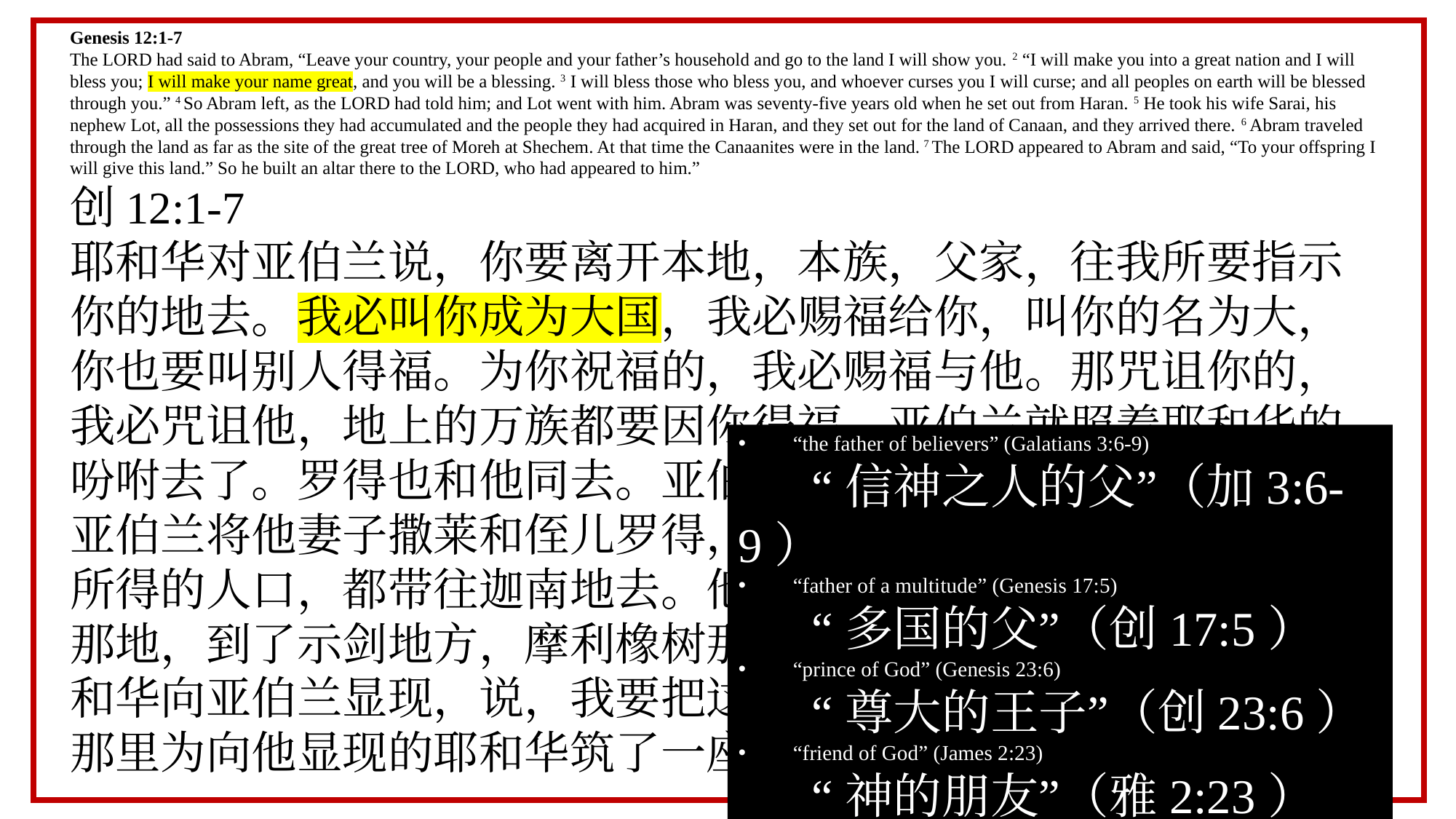

Genesis 12:1-7
The LORD had said to Abram, “Leave your country, your people and your father’s household and go to the land I will show you. 2 “I will make you into a great nation and I will bless you; I will make your name great, and you will be a blessing. 3 I will bless those who bless you, and whoever curses you I will curse; and all peoples on earth will be blessed through you.” 4 So Abram left, as the LORD had told him; and Lot went with him. Abram was seventy-five years old when he set out from Haran. 5 He took his wife Sarai, his nephew Lot, all the possessions they had accumulated and the people they had acquired in Haran, and they set out for the land of Canaan, and they arrived there. 6 Abram traveled through the land as far as the site of the great tree of Moreh at Shechem. At that time the Canaanites were in the land. 7 The LORD appeared to Abram and said, “To your offspring I will give this land.” So he built an altar there to the LORD, who had appeared to him.”
创12:1-7
耶和华对亚伯兰说，你要离开本地，本族，父家，往我所要指示你的地去。我必叫你成为大国，我必赐福给你，叫你的名为大，你也要叫别人得福。为你祝福的，我必赐福与他。那咒诅你的，我必咒诅他，地上的万族都要因你得福。亚伯兰就照着耶和华的吩咐去了。罗得也和他同去。亚伯兰出哈兰的时候，年七十五岁。亚伯兰将他妻子撒莱和侄儿罗得，连他们在哈兰所积蓄的财物，所得的人口，都带往迦南地去。他们就到了迦南地。亚伯兰经过那地，到了示剑地方，摩利橡树那里。那时迦南人住在那地。耶和华向亚伯兰显现，说，我要把这地赐给你的后裔。亚伯兰就在那里为向他显现的耶和华筑了一座坛。
“the father of believers” (Galatians 3:6-9)
      “信神之人的父”（加3:6-9）
“father of a multitude” (Genesis 17:5)
      “多国的父”（创17:5）
“prince of God” (Genesis 23:6)
      “尊大的王子”（创23:6）
“friend of God” (James 2:23)
      “神的朋友”（雅2:23）